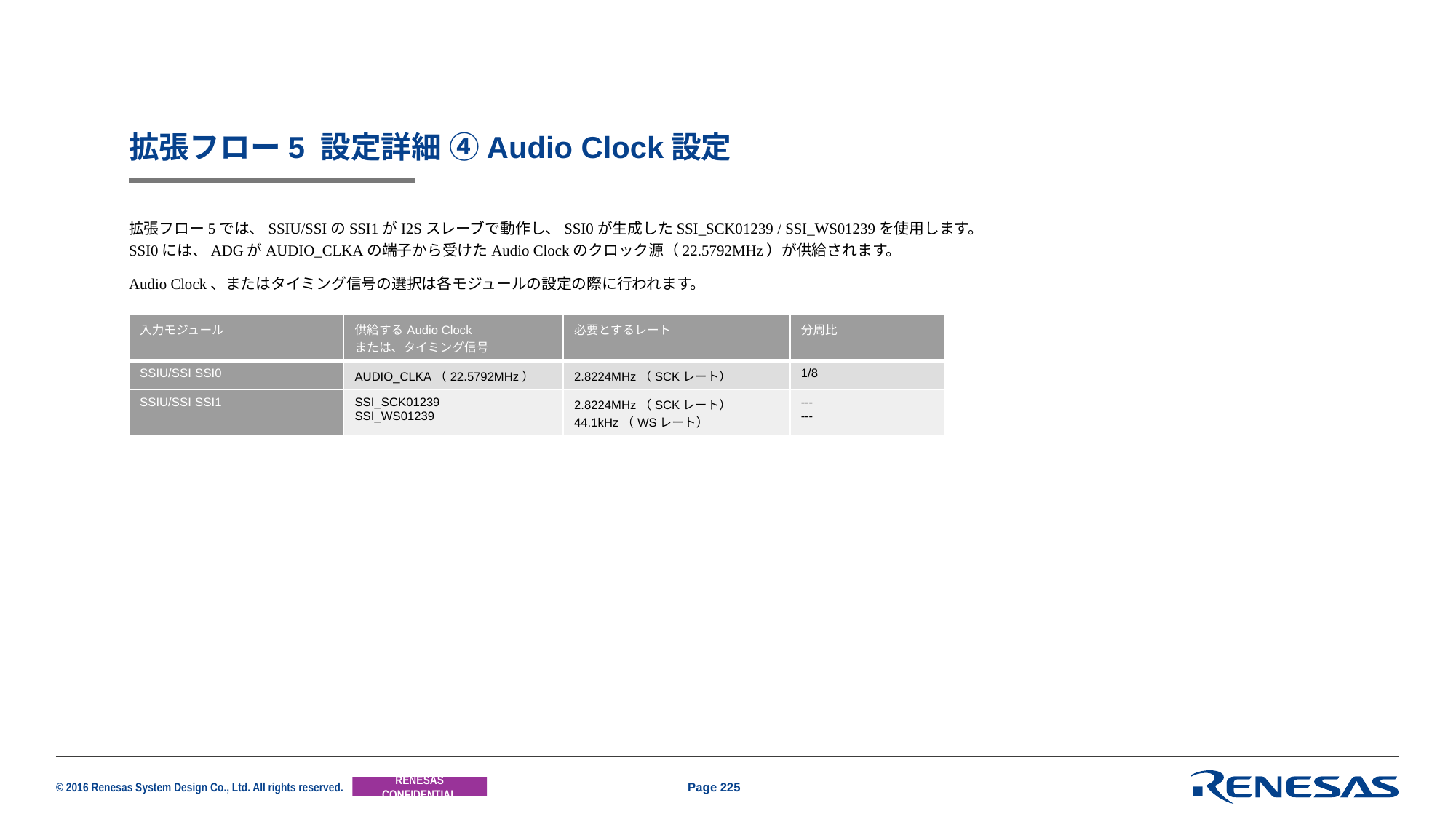

# 拡張フロー5 設定詳細 ④Audio Clock設定
拡張フロー5では、SSIU/SSIのSSI1がI2Sスレーブで動作し、SSI0が生成したSSI_SCK01239 / SSI_WS01239を使用します。
SSI0には、ADGがAUDIO_CLKAの端子から受けたAudio Clockのクロック源（22.5792MHz）が供給されます。
Audio Clock、またはタイミング信号の選択は各モジュールの設定の際に行われます。
| 入力モジュール | 供給するAudio Clock または、タイミング信号 | 必要とするレート | 分周比 |
| --- | --- | --- | --- |
| SSIU/SSI SSI0 | AUDIO\_CLKA（22.5792MHz） | 2.8224MHz（SCKレート） | 1/8 |
| SSIU/SSI SSI1 | SSI\_SCK01239 SSI\_WS01239 | 2.8224MHz（SCKレート） 44.1kHz（WSレート） | --- --- |
Page 225